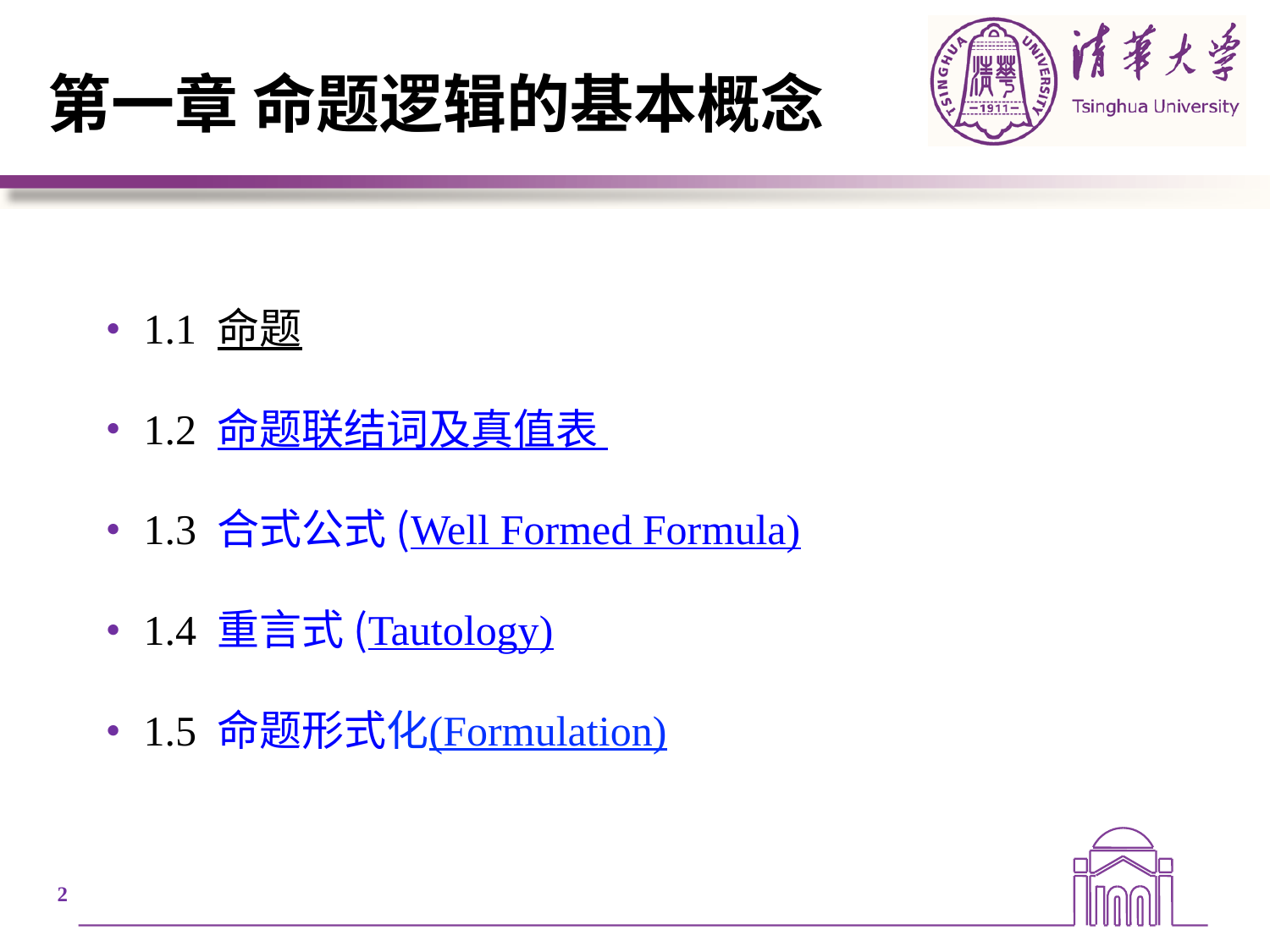

# 第一章 命题逻辑的基本概念
1.1 命题
1.2 命题联结词及真值表
1.3 合式公式 (Well Formed Formula)
1.4 重言式 (Tautology)
1.5 命题形式化(Formulation)